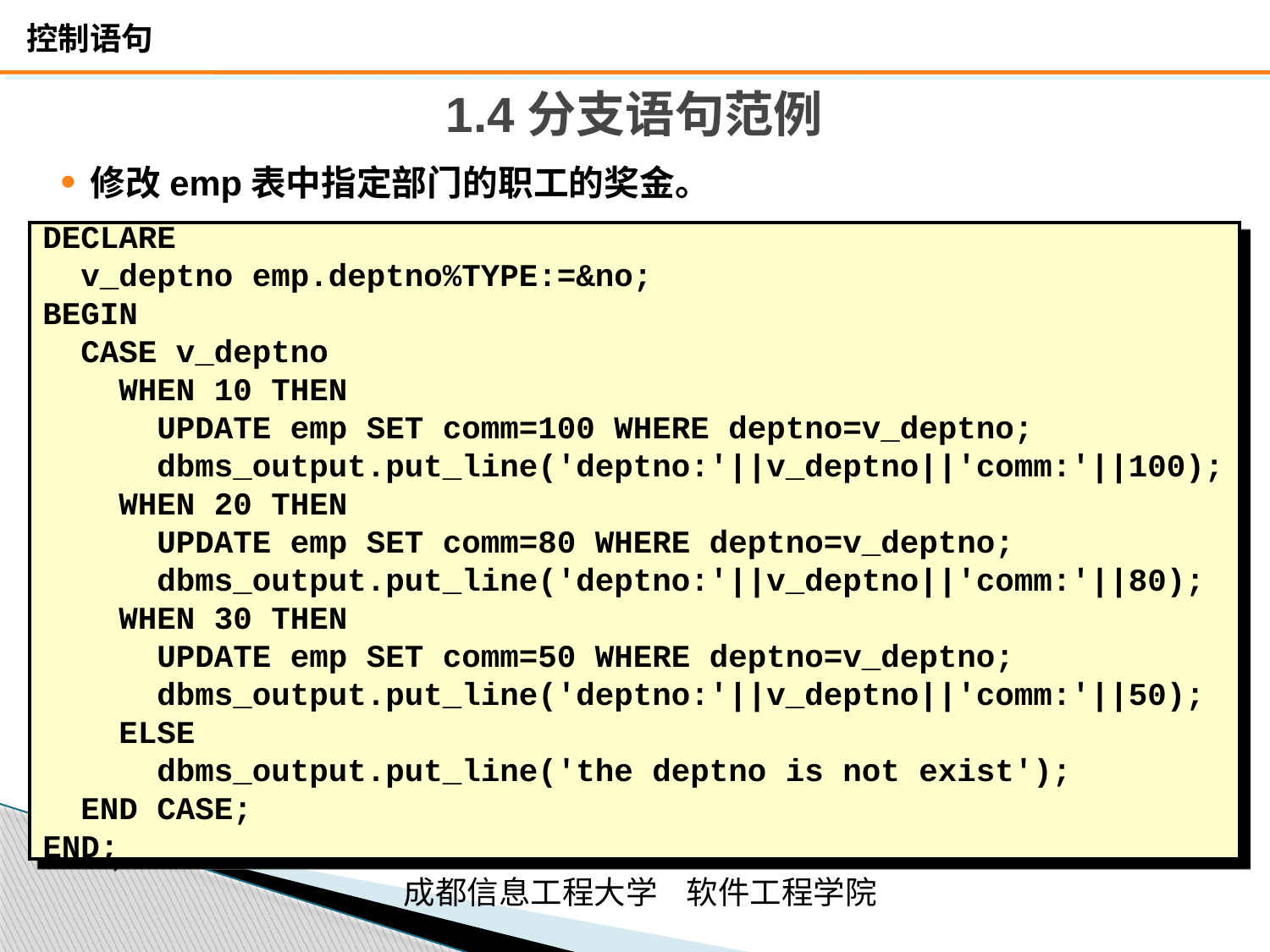

# 1.4分支语句范例
修改emp表中指定部门的职工的奖金。
DECLARE
  v_deptno emp.deptno%TYPE:=&no;
BEGIN
  CASE v_deptno
    WHEN 10 THEN
      UPDATE emp SET comm=100 WHERE deptno=v_deptno;
      dbms_output.put_line('deptno:'||v_deptno||'comm:'||100);
    WHEN 20 THEN
      UPDATE emp SET comm=80 WHERE deptno=v_deptno;
      dbms_output.put_line('deptno:'||v_deptno||'comm:'||80);
    WHEN 30 THEN
      UPDATE emp SET comm=50 WHERE deptno=v_deptno;
      dbms_output.put_line('deptno:'||v_deptno||'comm:'||50);
    ELSE
      dbms_output.put_line('the deptno is not exist');
  END CASE;
END;